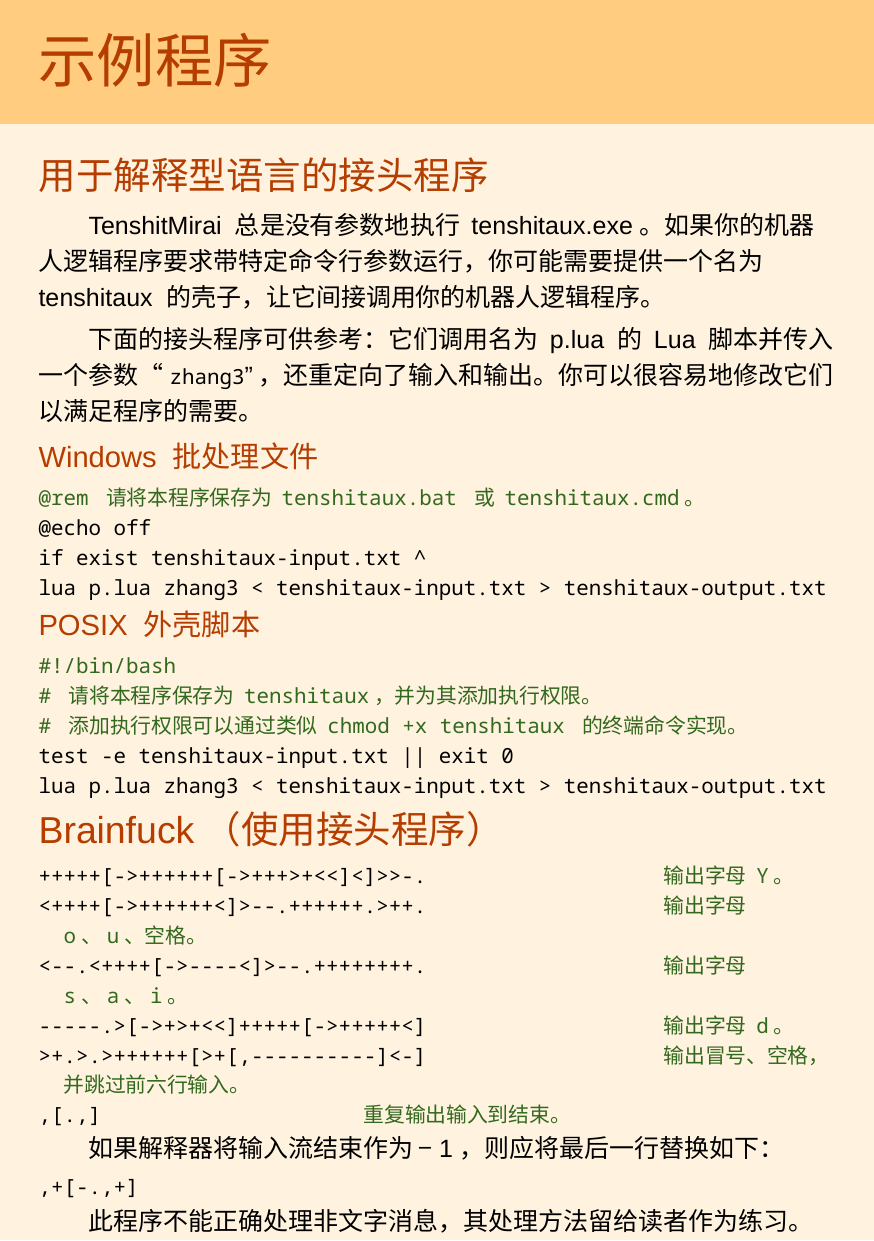

# 示例程序
用于解释型语言的接头程序
TenshitMirai 总是没有参数地执行 tenshitaux.exe。如果你的机器人逻辑程序要求带特定命令行参数运行，你可能需要提供一个名为 tenshitaux 的壳子，让它间接调用你的机器人逻辑程序。
下面的接头程序可供参考：它们调用名为 p.lua 的 Lua 脚本并传入一个参数“zhang3”，还重定向了输入和输出。你可以很容易地修改它们以满足程序的需要。
Windows 批处理文件
@rem 请将本程序保存为 tenshitaux.bat 或 tenshitaux.cmd。
@echo off
if exist tenshitaux-input.txt ^
lua p.lua zhang3 < tenshitaux-input.txt > tenshitaux-output.txt
POSIX 外壳脚本
#!/bin/bash
# 请将本程序保存为 tenshitaux，并为其添加执行权限。
# 添加执行权限可以通过类似 chmod +x tenshitaux 的终端命令实现。
test -e tenshitaux-input.txt || exit 0
lua p.lua zhang3 < tenshitaux-input.txt > tenshitaux-output.txt
Brainfuck（使用接头程序）
+++++[->++++++[->+++>+<<]<]>>-.		输出字母 Y。
<++++[->++++++<]>--.++++++.>++.		输出字母 o、u、空格。
<--.<++++[->----<]>--.++++++++.		输出字母 s、a、i。
-----.>[->+>+<<]+++++[->+++++<]		输出字母 d。
>+.>.>++++++[>+[,----------]<-]		输出冒号、空格，并跳过前六行输入。
,[.,]		重复输出输入到结束。
如果解释器将输入流结束作为 −1，则应将最后一行替换如下：
,+[-.,+]
此程序不能正确处理非文字消息，其处理方法留给读者作为练习。